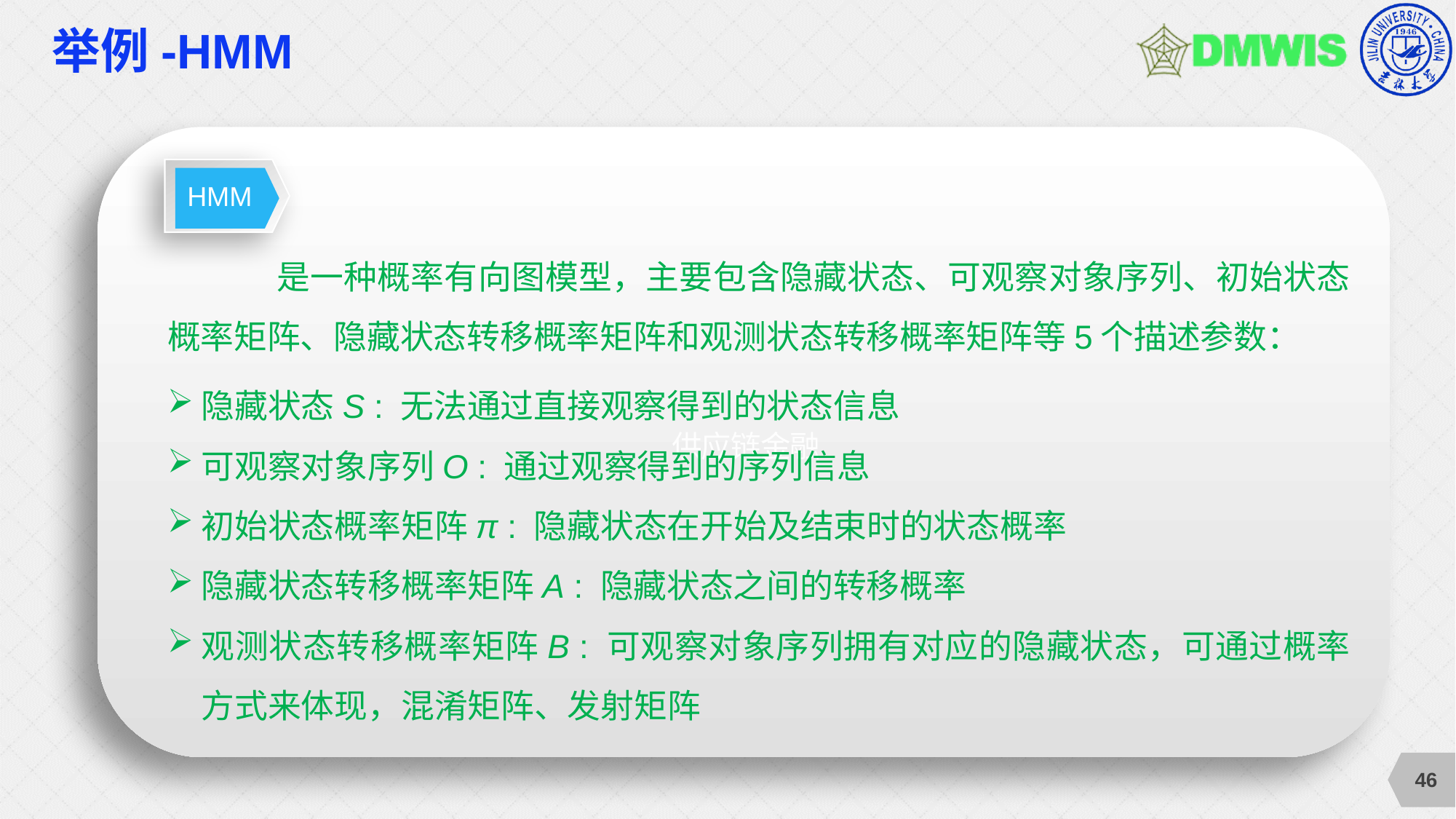

# 举例-HMM

	是一种概率有向图模型，主要包含隐藏状态、可观察对象序列、初始状态概率矩阵、隐藏状态转移概率矩阵和观测状态转移概率矩阵等5个描述参数：
隐藏状态S : 无法通过直接观察得到的状态信息
可观察对象序列O : 通过观察得到的序列信息
初始状态概率矩阵π : 隐藏状态在开始及结束时的状态概率
隐藏状态转移概率矩阵A : 隐藏状态之间的转移概率
观测状态转移概率矩阵B : 可观察对象序列拥有对应的隐藏状态，可通过概率方式来体现，混淆矩阵、发射矩阵
供应链金融

  HMM
46